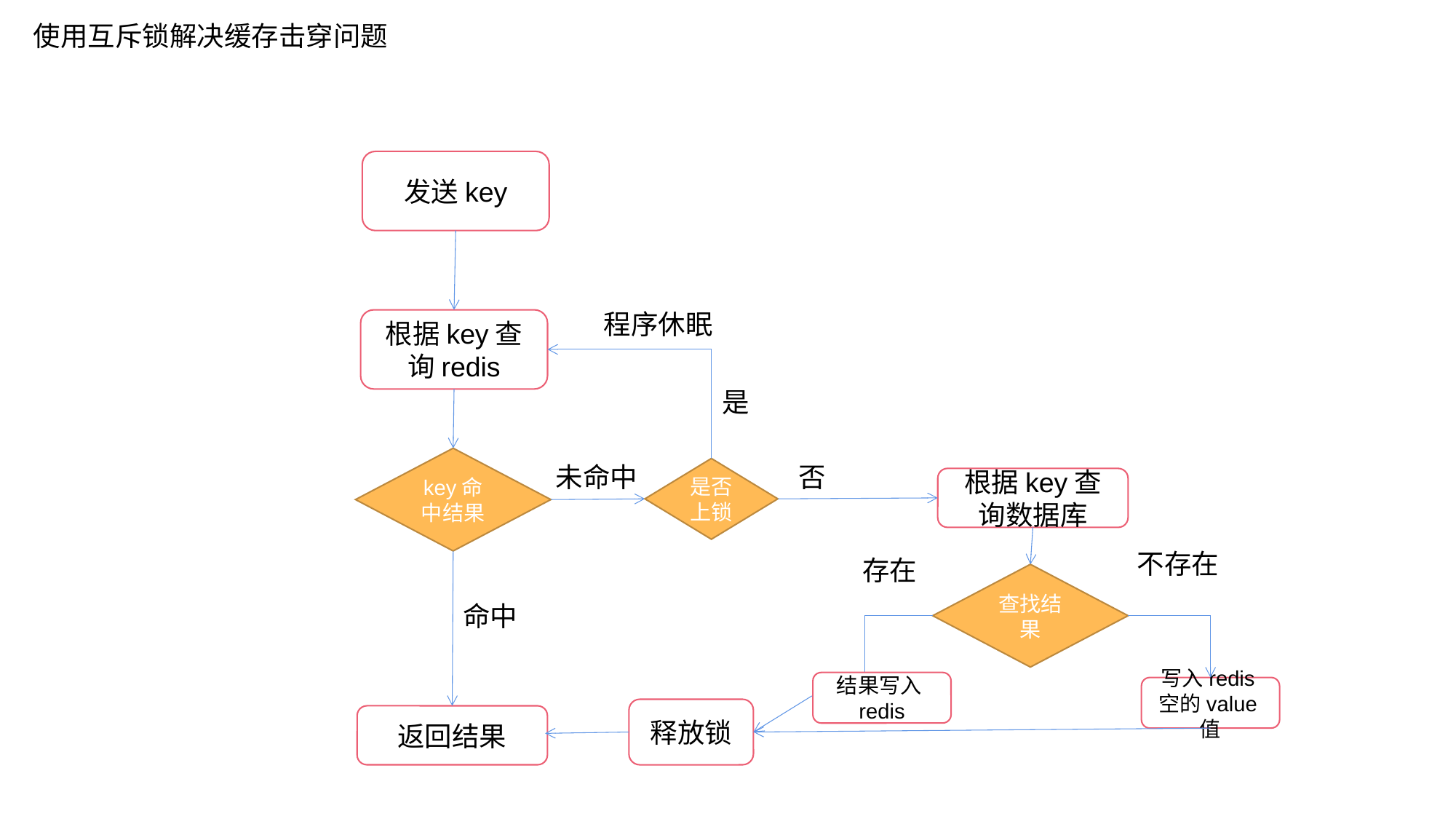

使用互斥锁解决缓存击穿问题
发送key
程序休眠
根据key查询redis
是
key命中结果
未命中
否
是否上锁
根据key查询数据库
不存在
存在
查找结果
命中
结果写入redis
写入redis空的value值
释放锁
返回结果